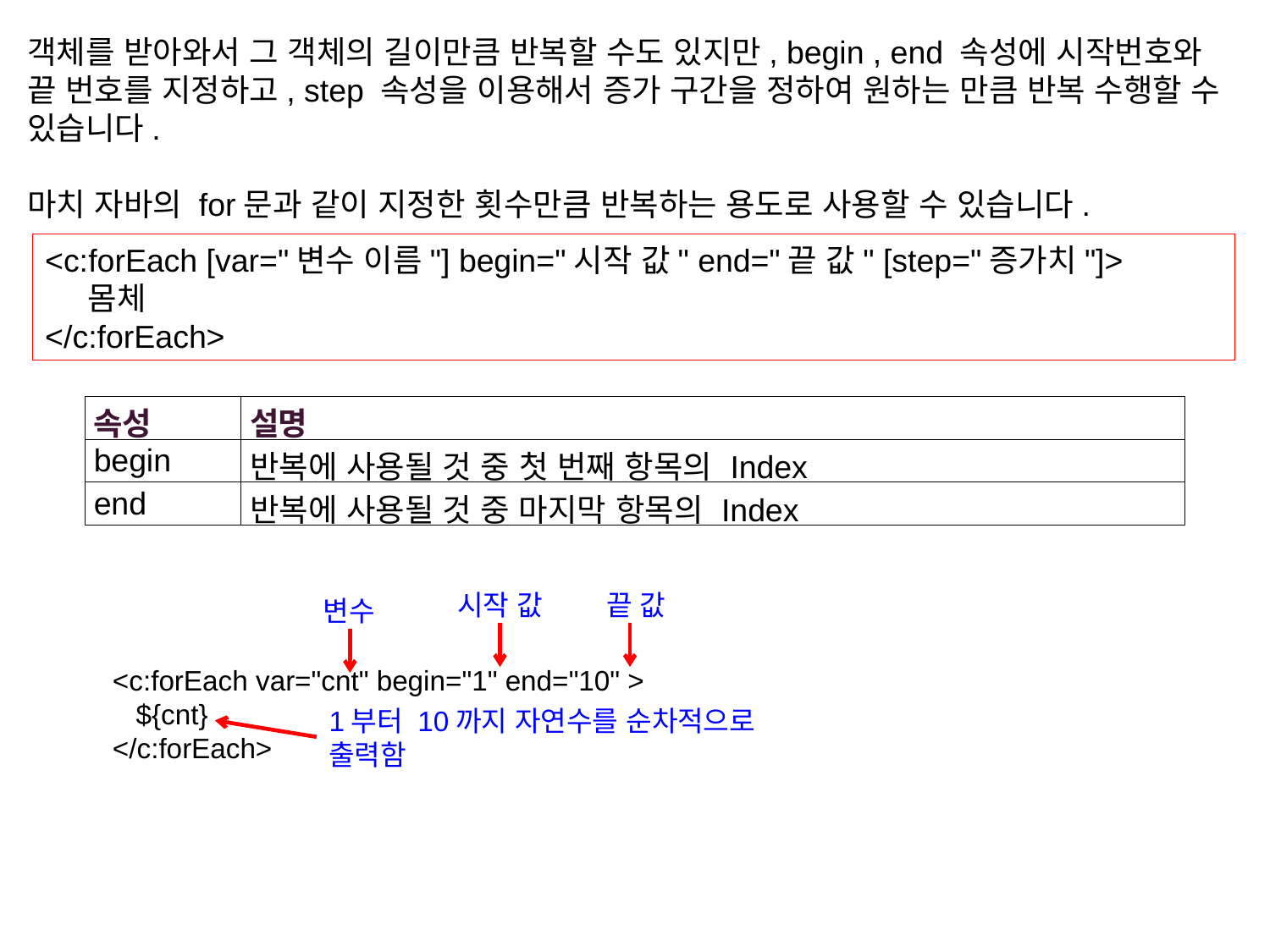

객체를 받아와서 그 객체의 길이만큼 반복할 수도 있지만, begin , end 속성에 시작번호와 끝 번호를 지정하고, step 속성을 이용해서 증가 구간을 정하여 원하는 만큼 반복 수행할 수 있습니다.

마치 자바의 for문과 같이 지정한 횟수만큼 반복하는 용도로 사용할 수 있습니다.
<c:forEach [var="변수 이름"] begin="시작 값" end="끝 값" [step="증가치"]>
    몸체
</c:forEach>
| 속성 | 설명 |
| --- | --- |
| begin | 반복에 사용될 것 중 첫 번째 항목의 Index |
| end | 반복에 사용될 것 중 마지막 항목의 Index |

시작 값
끝 값
변수
<c:forEach var="cnt" begin="1" end="10" >
   ${cnt}
</c:forEach>
1부터 10까지 자연수를 순차적으로 출력함